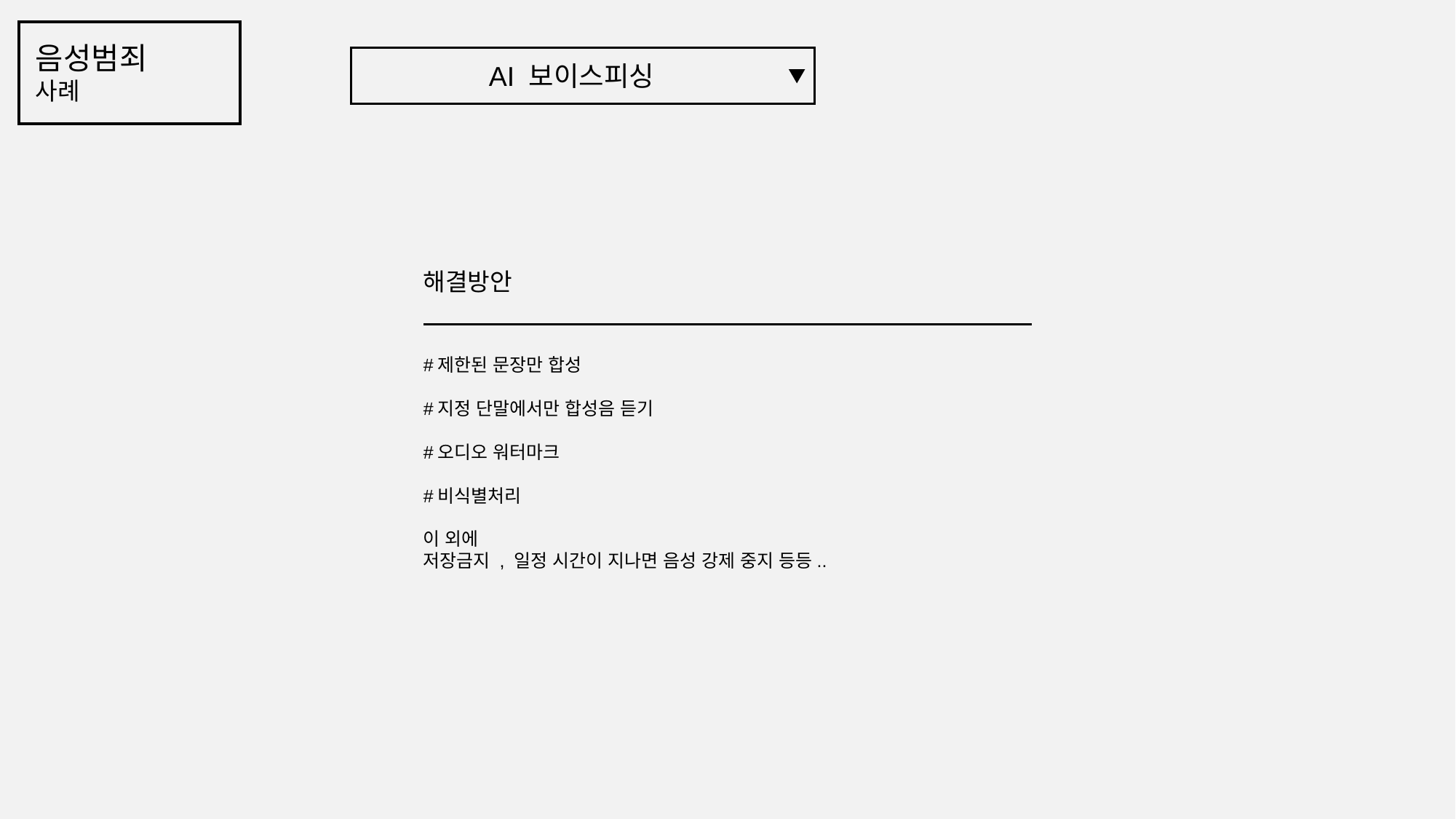

음성범죄
사례

AI 보이스피싱

해결방안
#제한된 문장만 합성

#지정 단말에서만 합성음 듣기

#오디오 워터마크

#비식별처리

이 외에
저장금지 , 일정 시간이 지나면 음성 강제 중지 등등..